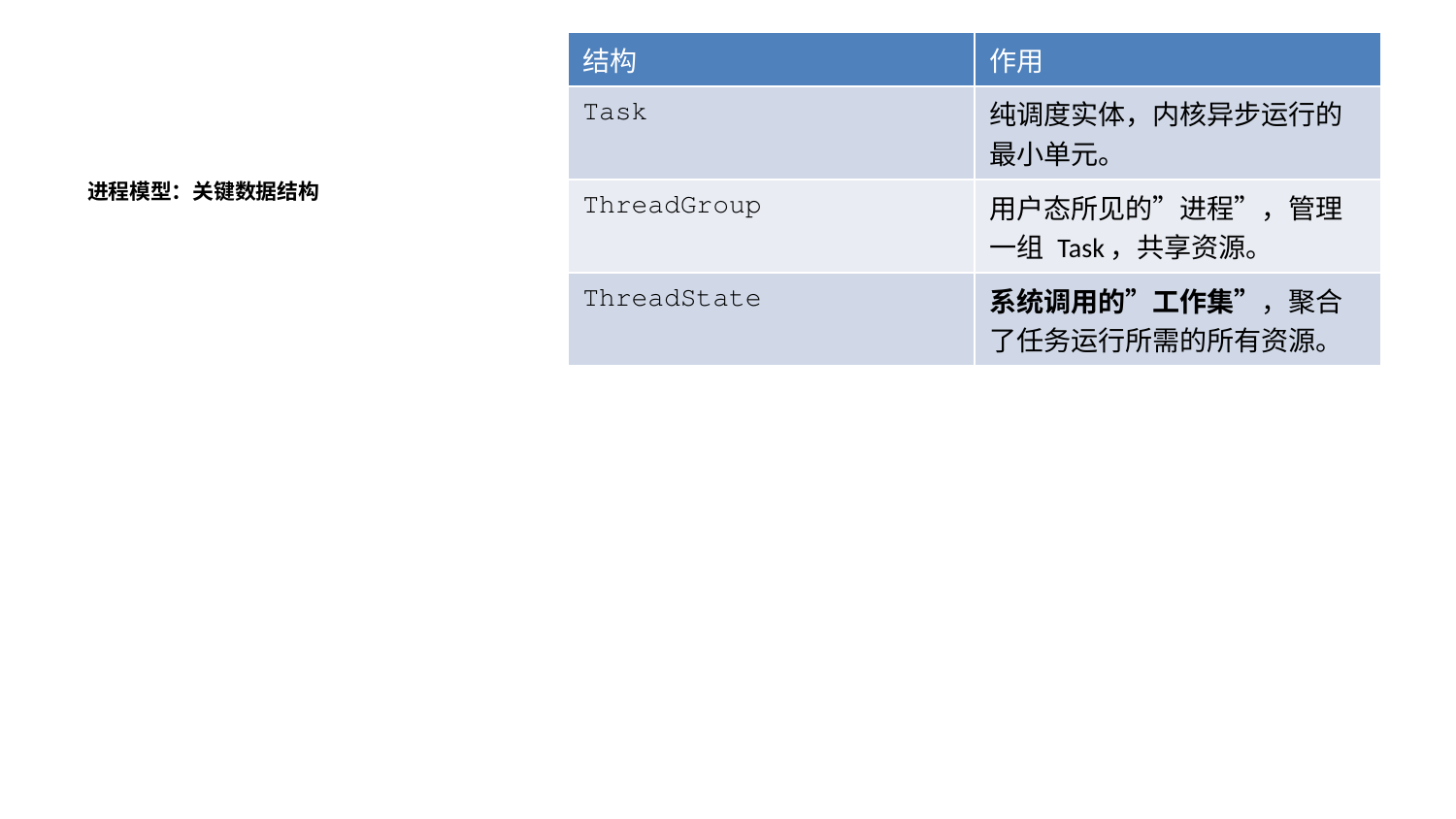

| 结构 | 作用 |
| --- | --- |
| Task | 纯调度实体，内核异步运行的最小单元。 |
| ThreadGroup | 用户态所见的”进程”，管理一组 Task，共享资源。 |
| ThreadState | 系统调用的”工作集”，聚合了任务运行所需的所有资源。 |
进程模型：关键数据结构